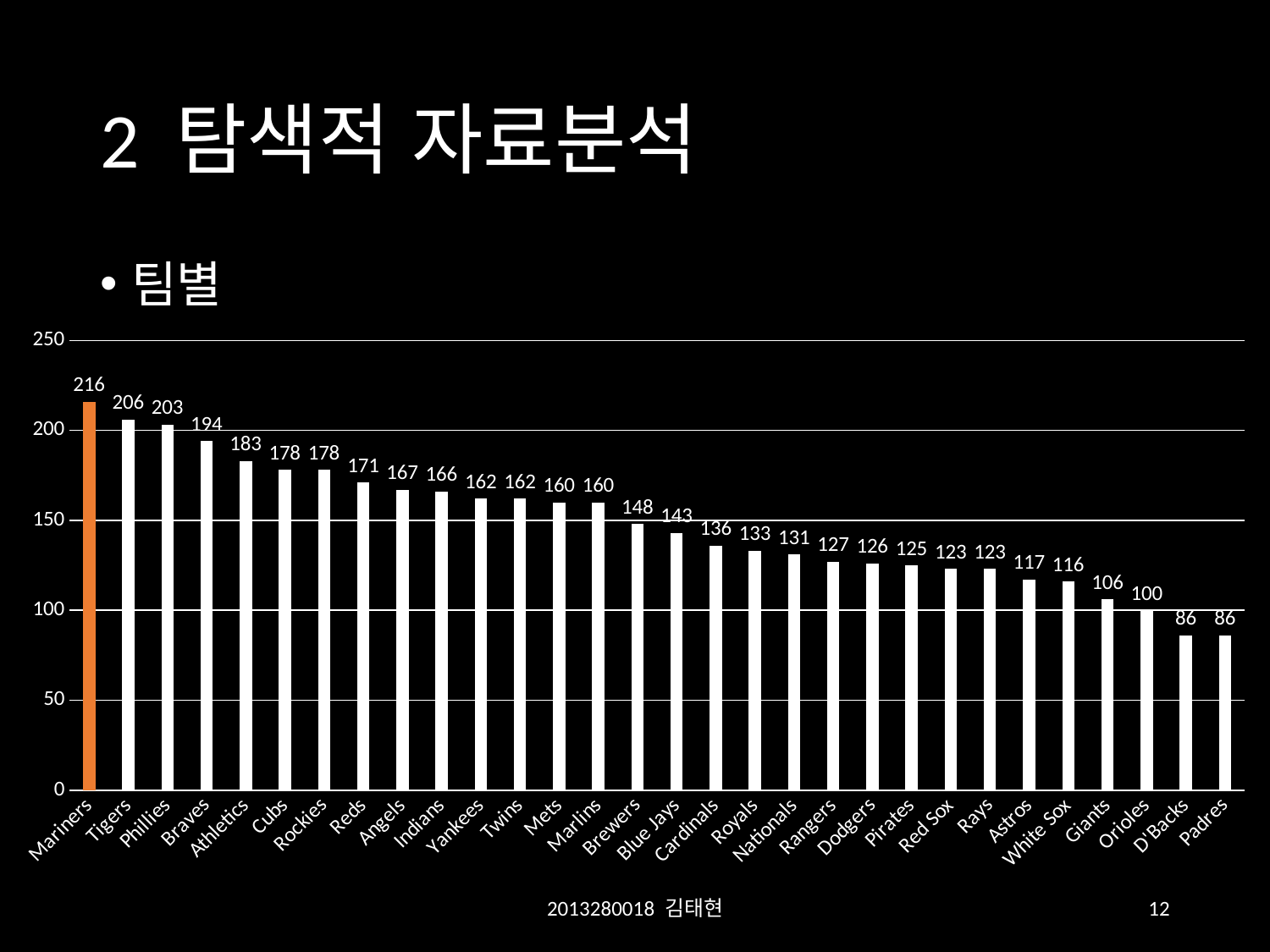

# 2 탐색적 자료분석
팀별

### Chart

| Category | 횟수 |
|---|---|
| Mariners | 216.0 |
| Tigers | 206.0 |
| Phillies | 203.0 |
| Braves | 194.0 |
| Athletics | 183.0 |
| Cubs | 178.0 |
| Rockies | 178.0 |
| Reds | 171.0 |
| Angels | 167.0 |
| Indians | 166.0 |
| Yankees | 162.0 |
| Twins | 162.0 |
| Mets | 160.0 |
| Marlins | 160.0 |
| Brewers | 148.0 |
| Blue Jays | 143.0 |
| Cardinals | 136.0 |
| Royals | 133.0 |
| Nationals | 131.0 |
| Rangers | 127.0 |
| Dodgers | 126.0 |
| Pirates | 125.0 |
| Red Sox | 123.0 |
| Rays | 123.0 |
| Astros | 117.0 |
| White Sox | 116.0 |
| Giants | 106.0 |
| Orioles | 100.0 |
| D'Backs | 86.0 |
| Padres | 86.0 |
2013280018 김태현
12